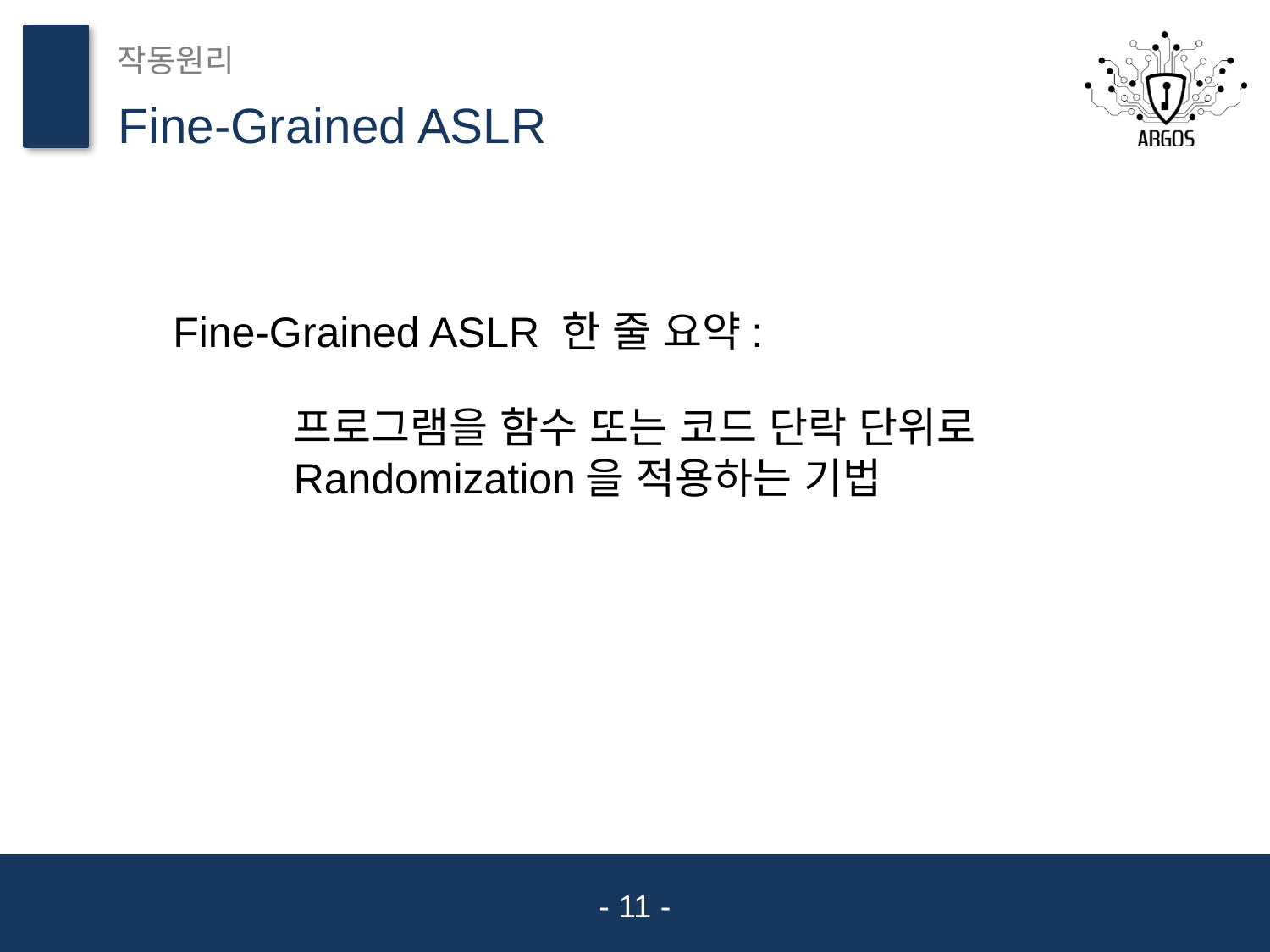

작동원리
Fine-Grained ASLR
Fine-Grained ASLR 한 줄 요약:
프로그램을 함수 또는 코드 단락 단위로
Randomization을 적용하는 기법
- 11 -